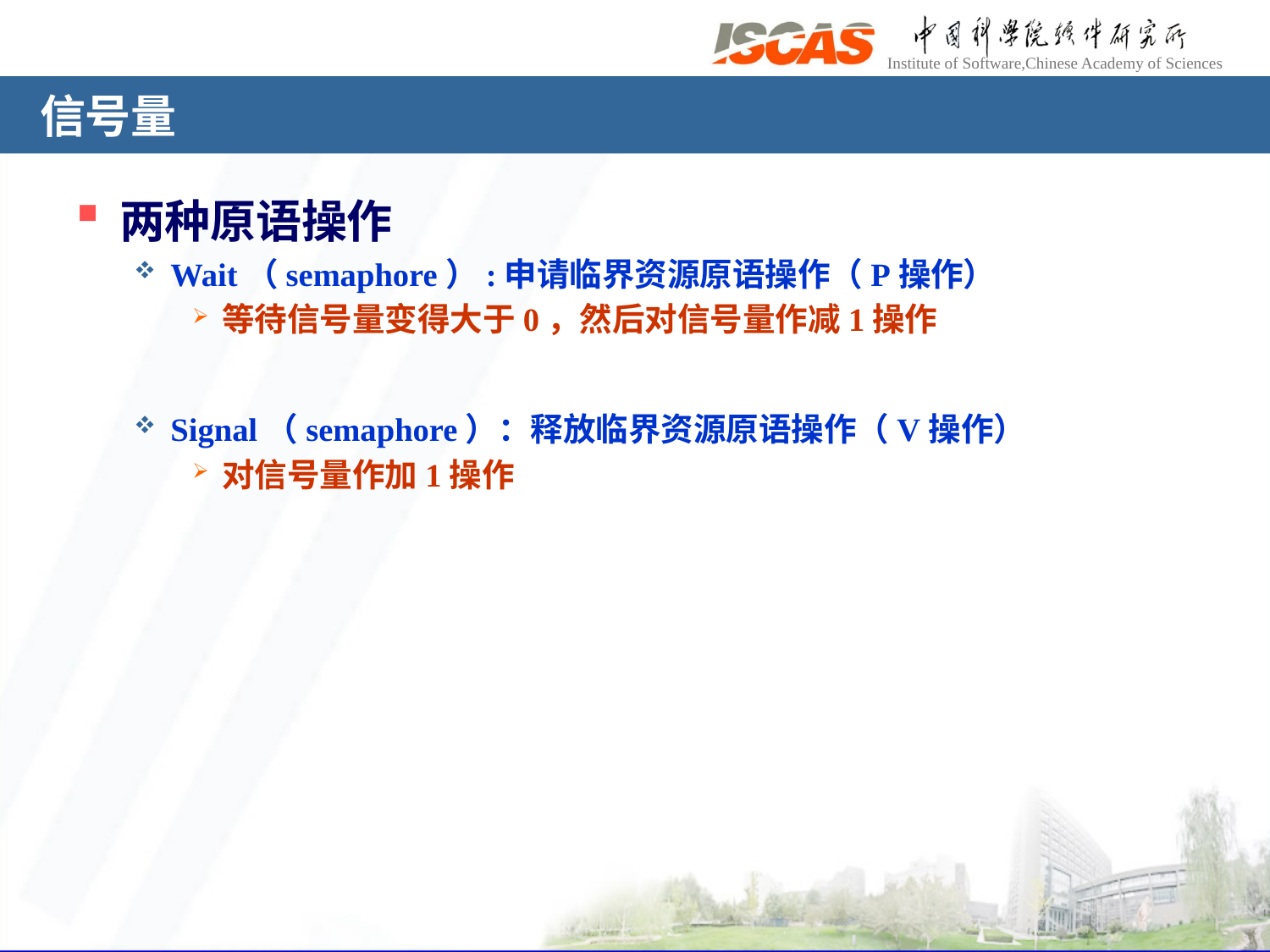

# 信号量
两种原语操作
Wait（semaphore）:申请临界资源原语操作（P操作）
等待信号量变得大于0，然后对信号量作减1操作

Signal（semaphore）：释放临界资源原语操作（V操作）
对信号量作加1操作